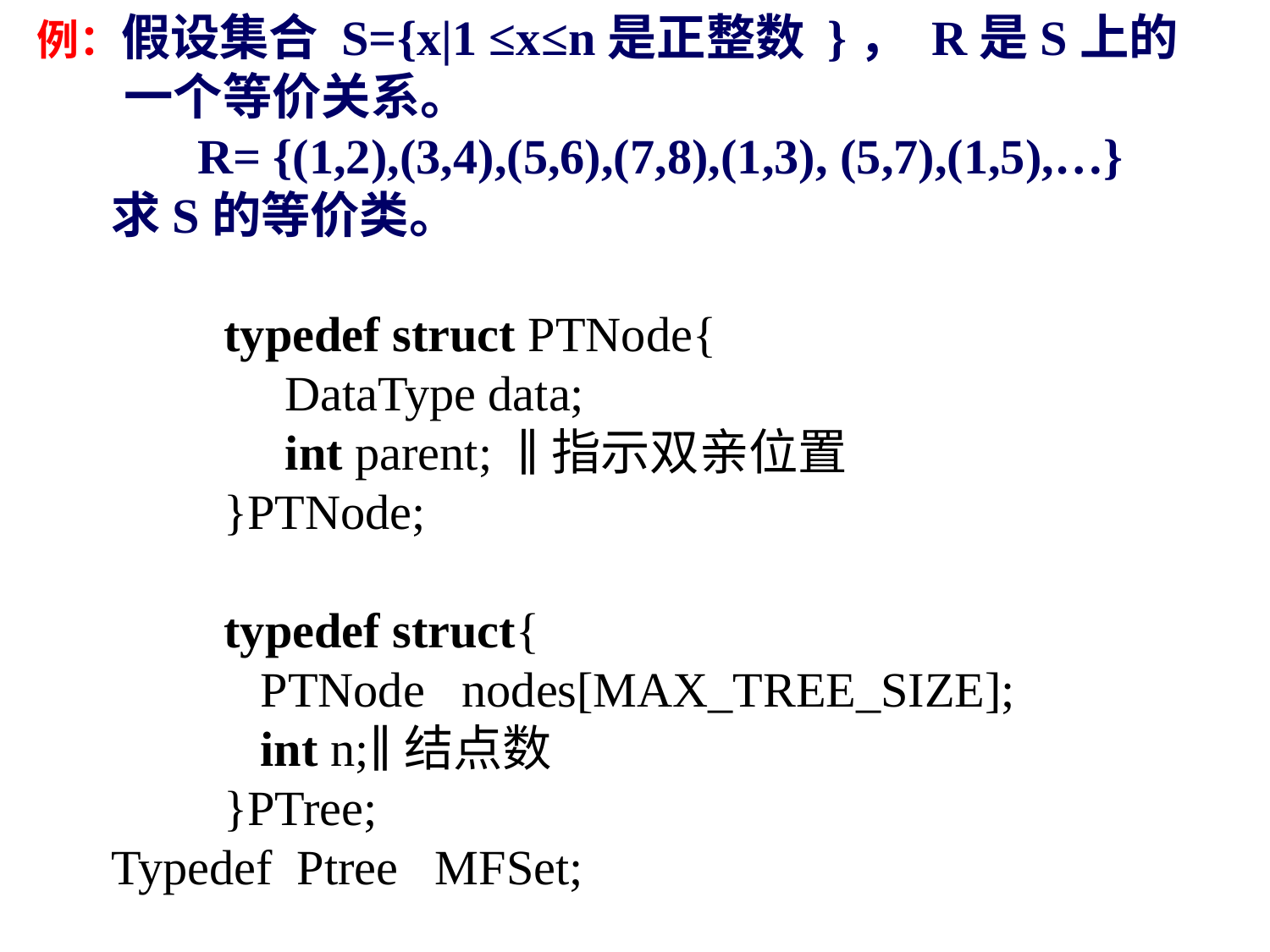

例：假设集合 S={x|1 ≤x≤n是正整数 }， R是S上的一个等价关系。
       R= {(1,2),(3,4),(5,6),(7,8),(1,3), (5,7),(1,5),…}
求S的等价类。

typedef struct PTNode{
     DataType data;
     int parent;  ∥指示双亲位置
}PTNode;

typedef struct{
   PTNode   nodes[MAX_TREE_SIZE];
   int n;∥结点数
}PTree;
Typedef  Ptree   MFSet;